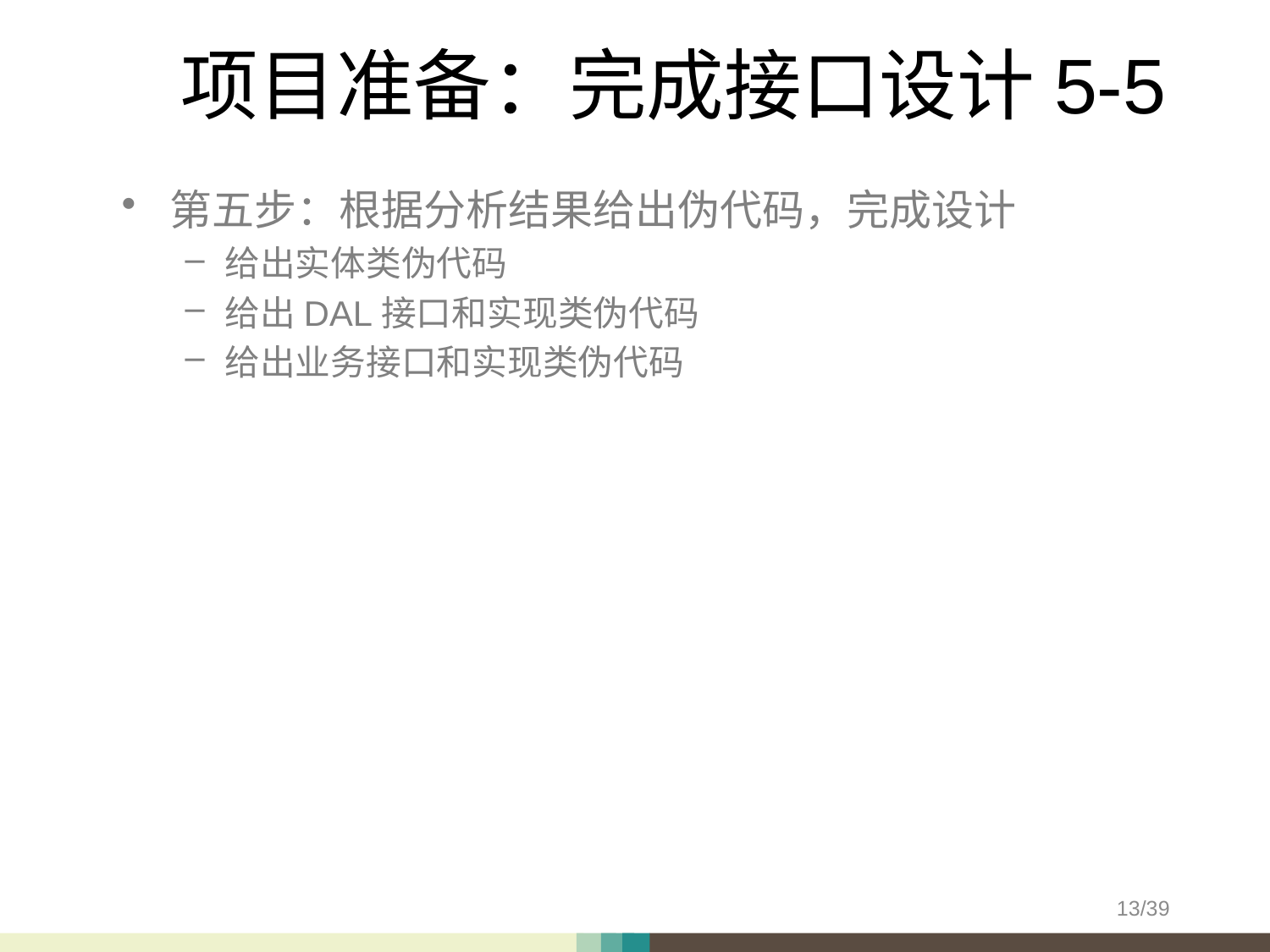

# 项目准备：完成接口设计5-5
第五步：根据分析结果给出伪代码，完成设计
给出实体类伪代码
给出DAL接口和实现类伪代码
给出业务接口和实现类伪代码
13/39